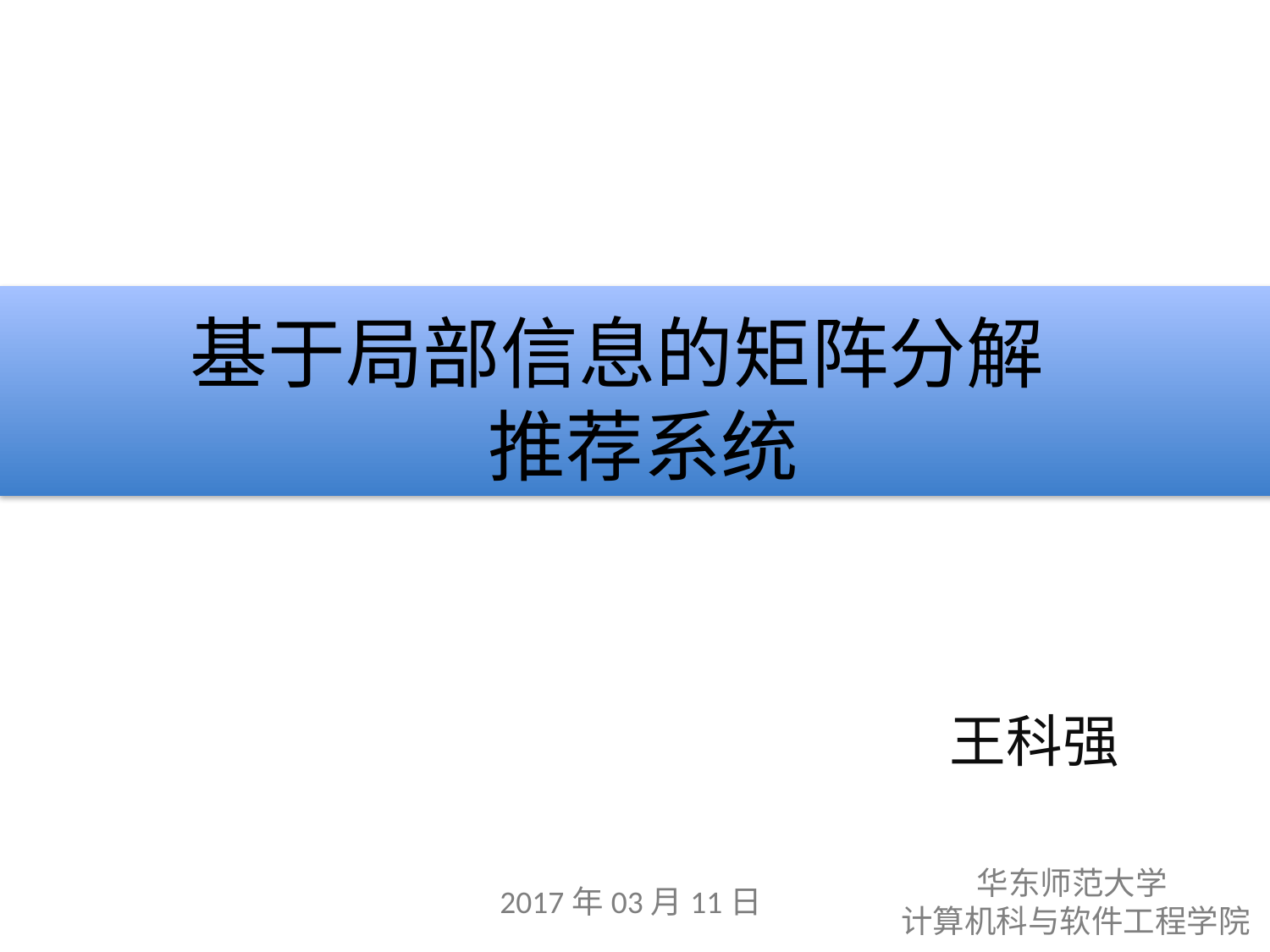

# 基于局部信息的矩阵分解 推荐系统
王科强
华东师范大学
计算机科与软件工程学院
2017年03月11日